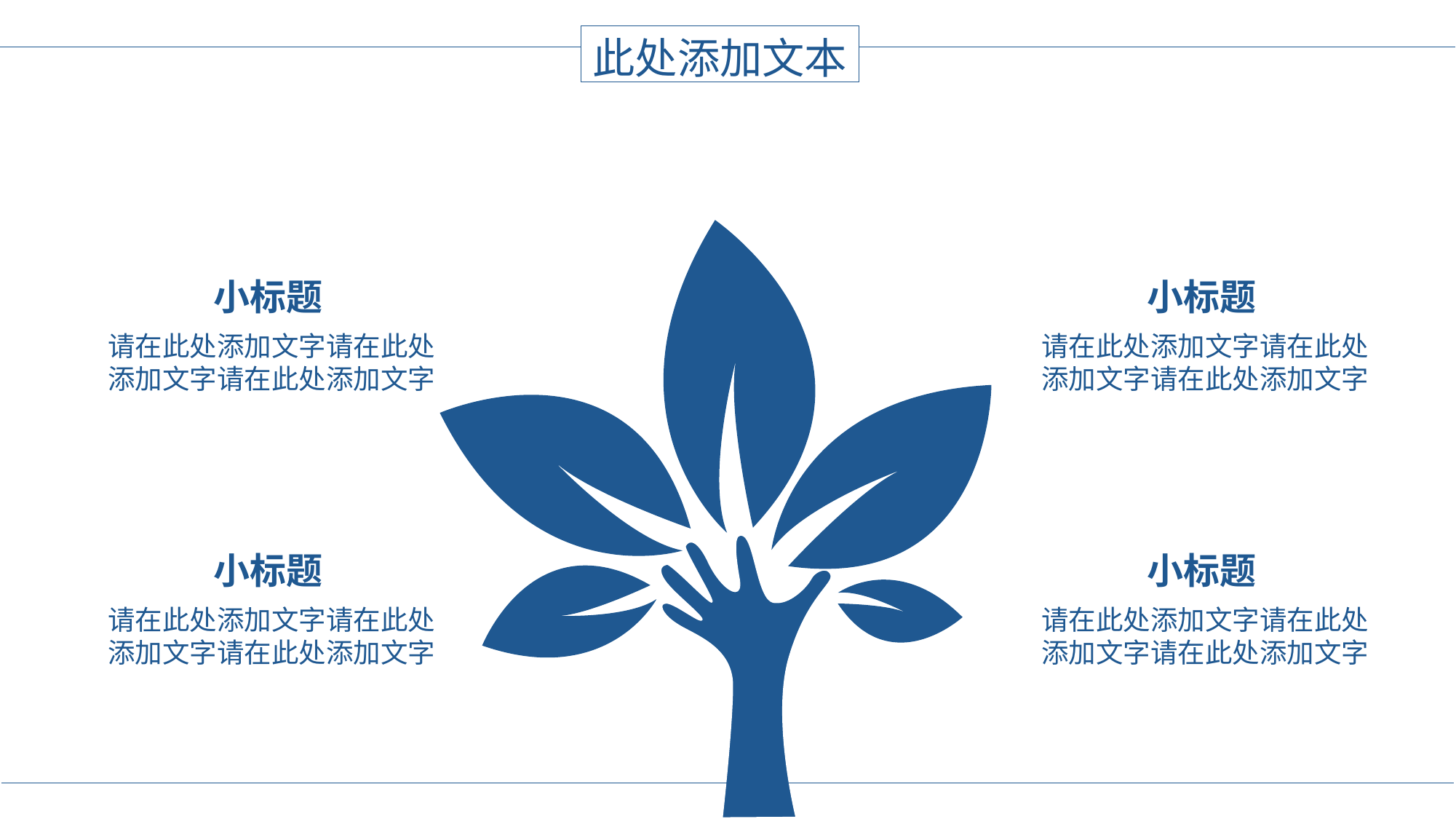

此处添加文本

小标题
小标题
请在此处添加文字请在此处添加文字请在此处添加文字
请在此处添加文字请在此处添加文字请在此处添加文字
小标题
小标题
请在此处添加文字请在此处添加文字请在此处添加文字
请在此处添加文字请在此处添加文字请在此处添加文字